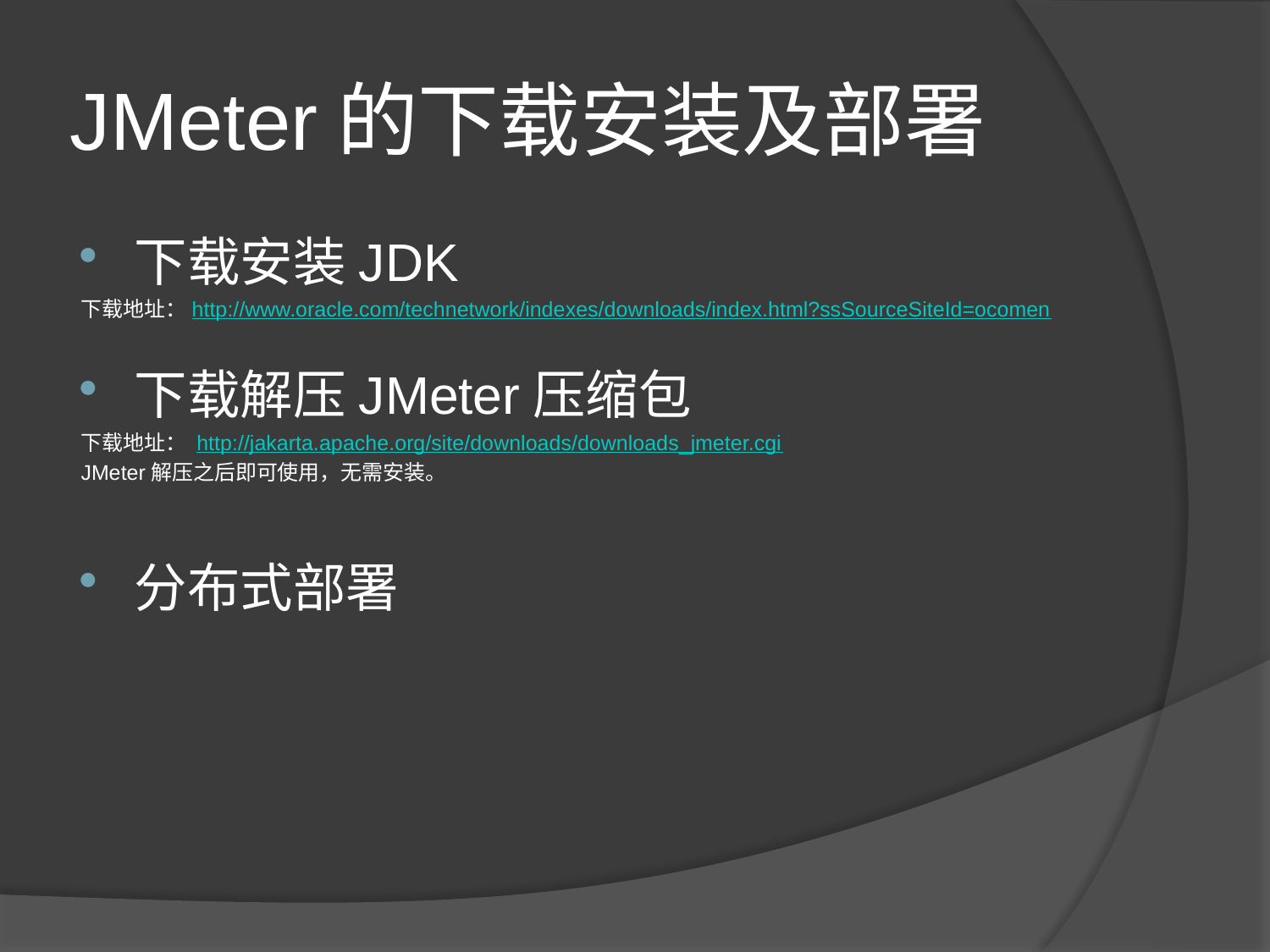

# JMeter的下载安装及部署
下载安装JDK
下载地址：http://www.oracle.com/technetwork/indexes/downloads/index.html?ssSourceSiteId=ocomen

下载解压JMeter压缩包
下载地址： http://jakarta.apache.org/site/downloads/downloads_jmeter.cgi
JMeter解压之后即可使用，无需安装。

分布式部署